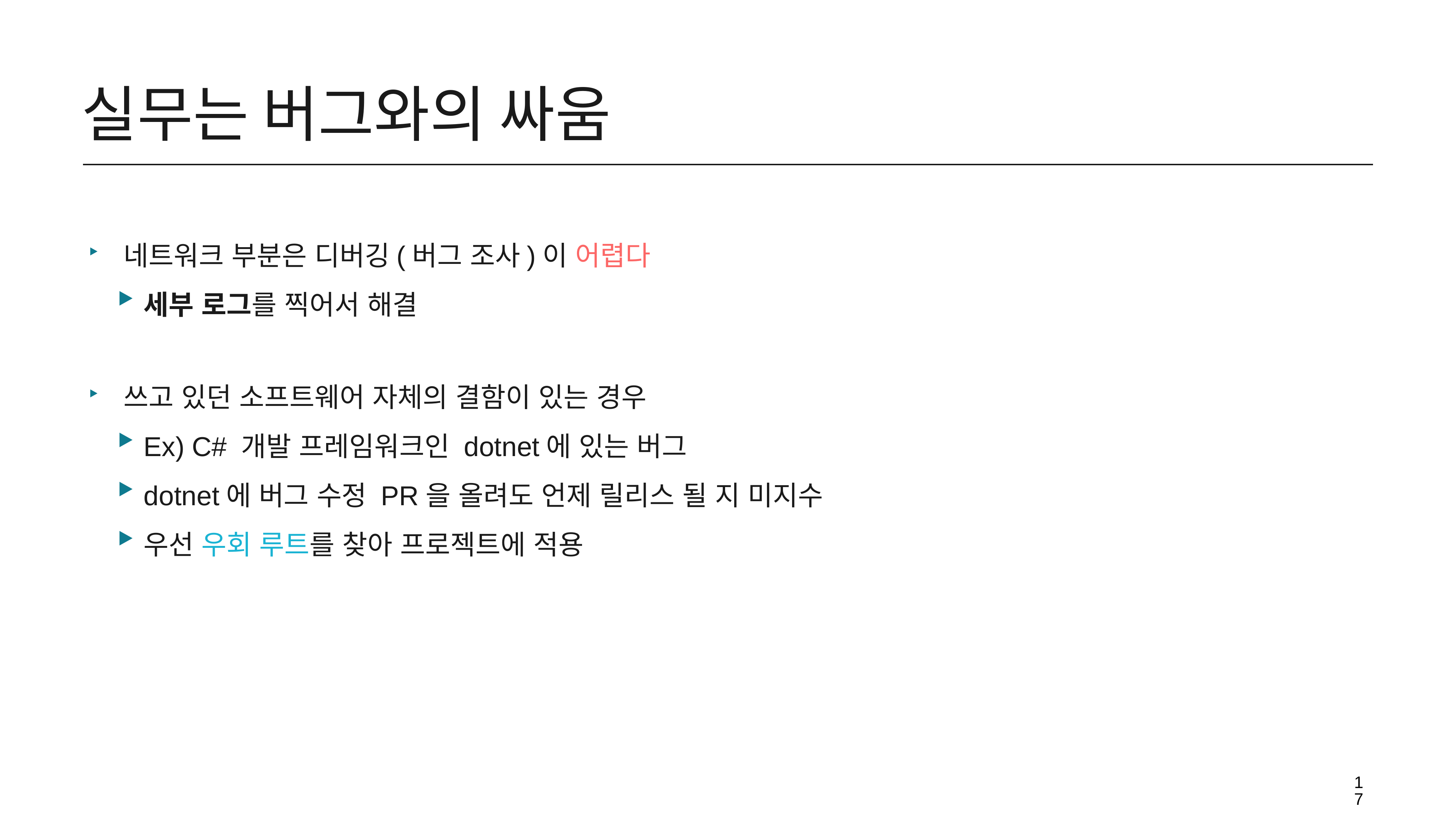

# 실무는 버그와의 싸움
네트워크 부분은 디버깅(버그 조사)이 어렵다
세부 로그를 찍어서 해결

쓰고 있던 소프트웨어 자체의 결함이 있는 경우
Ex) C# 개발 프레임워크인 dotnet에 있는 버그
dotnet에 버그 수정 PR을 올려도 언제 릴리스 될 지 미지수
우선 우회 루트를 찾아 프로젝트에 적용
17